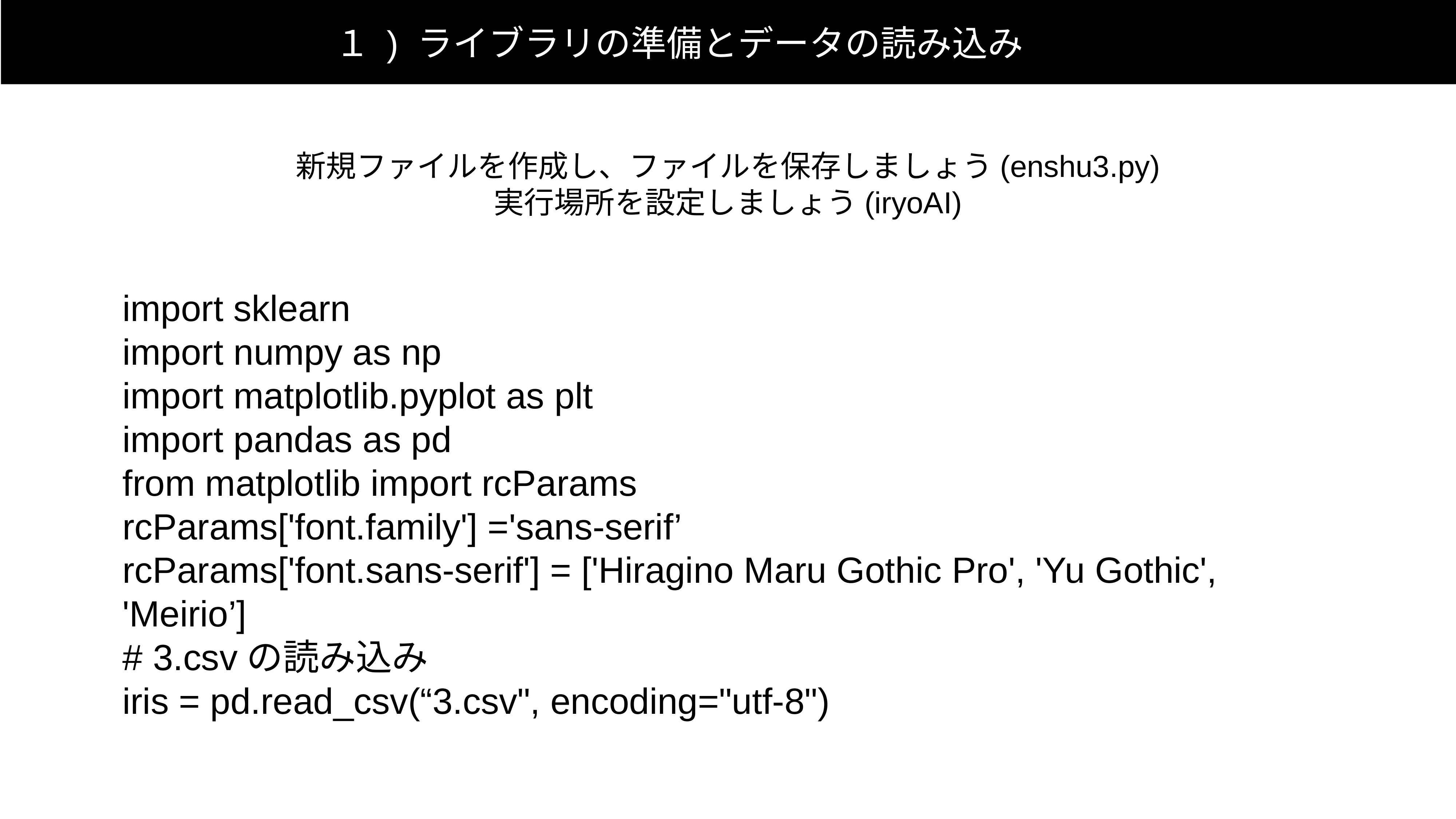

１ ) ライブラリの準備とデータの読み込み
新規ファイルを作成し、ファイルを保存しましょう(enshu3.py)
実行場所を設定しましょう(iryoAI)
import sklearn
import numpy as np
import matplotlib.pyplot as plt
import pandas as pd
from matplotlib import rcParams
rcParams['font.family'] ='sans-serif’
rcParams['font.sans-serif'] = ['Hiragino Maru Gothic Pro', 'Yu Gothic', 'Meirio’]
# 3.csvの読み込み
iris = pd.read_csv(“3.csv", encoding="utf-8")